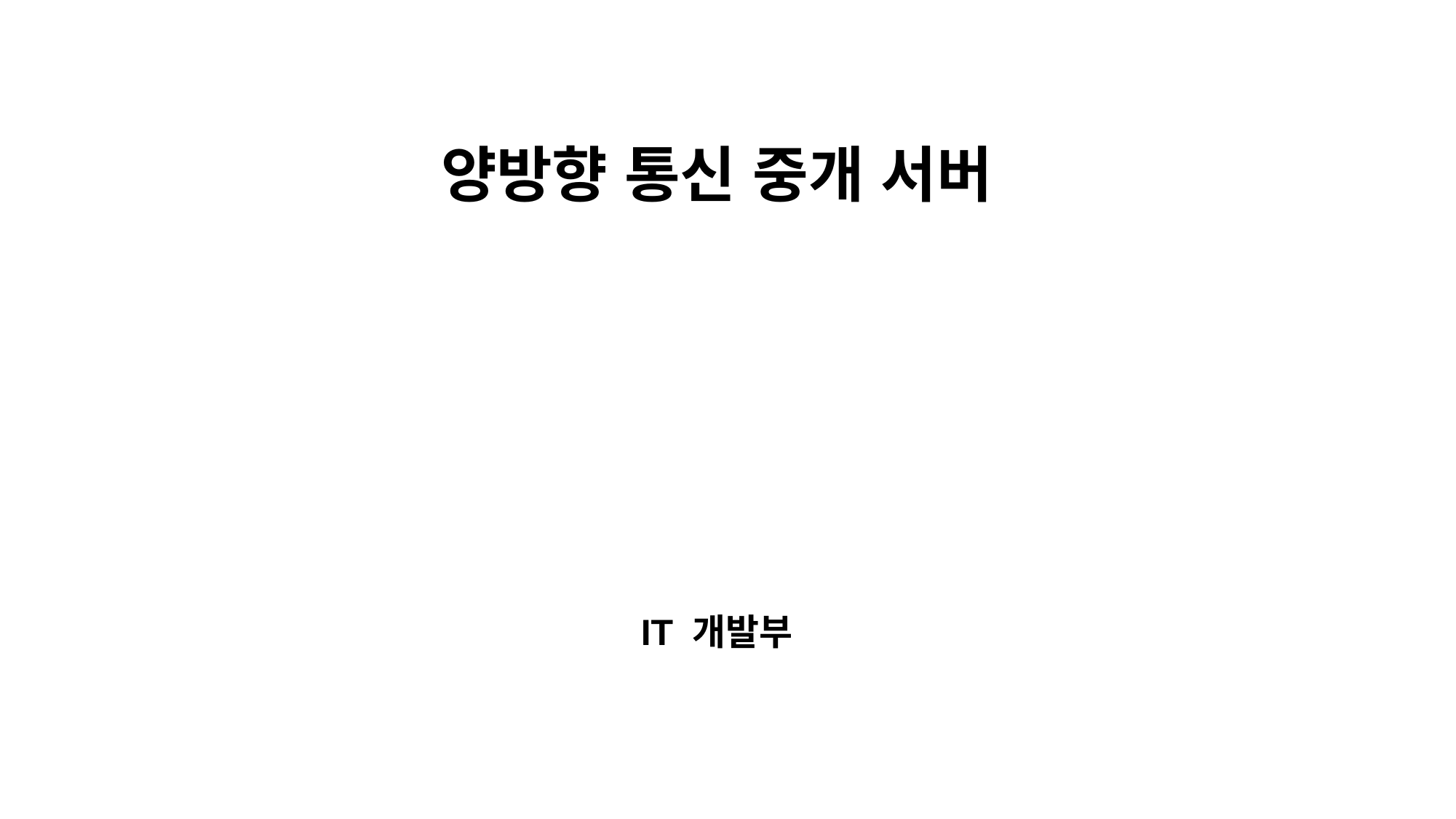

# 양방향 통신 중개 서버
IT 개발부